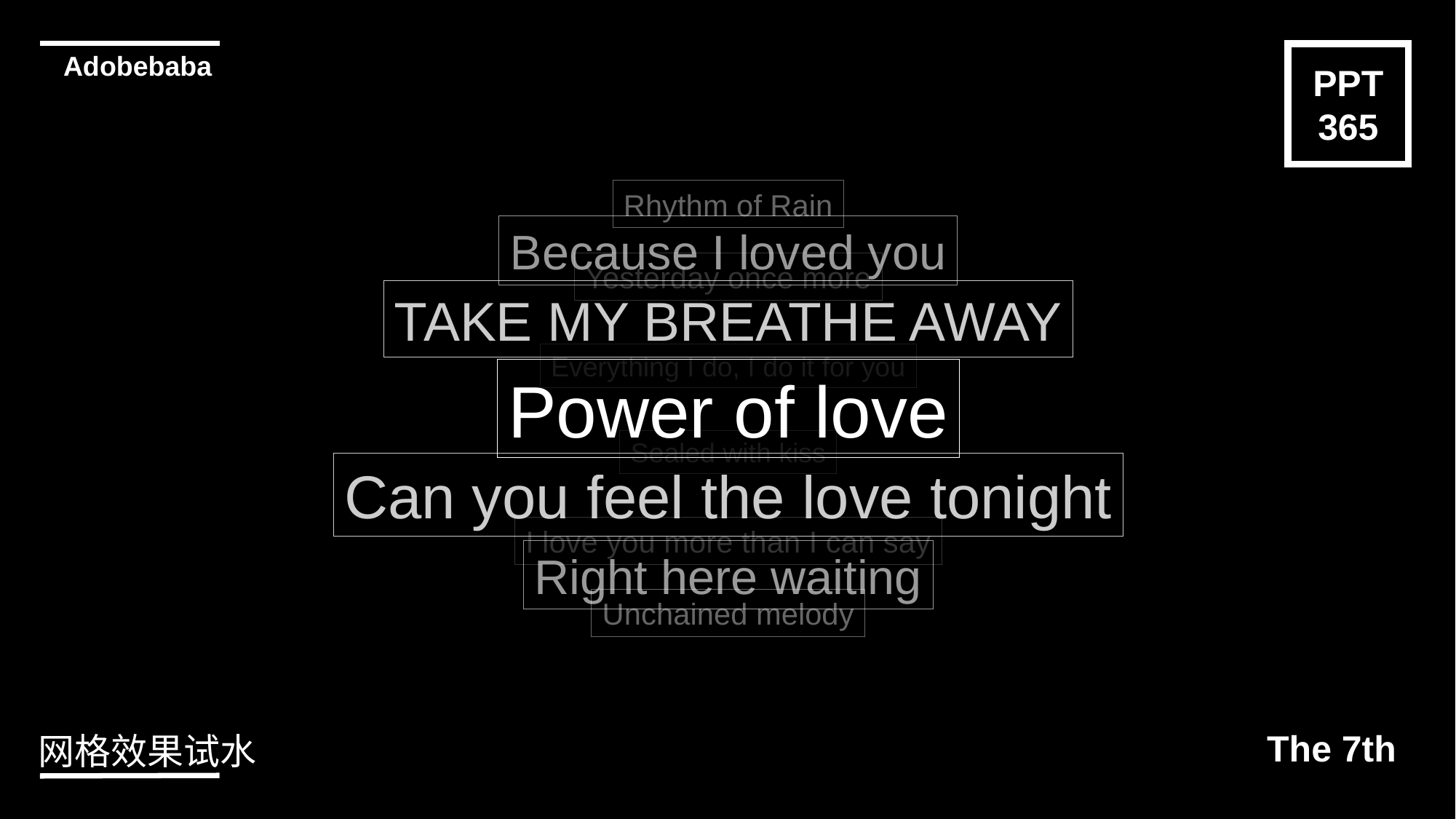

Adobebaba
PPT
365
The 7th
网格效果试水
Rhythm of Rain
Because I loved you
Yesterday once more
TAKE MY BREATHE AWAY
Everything I do, I do it for you
Power of love
Sound of slience
Sealed with kiss
Can you feel the love tonight
I love you more than I can say
Right here waiting
Unchained melody